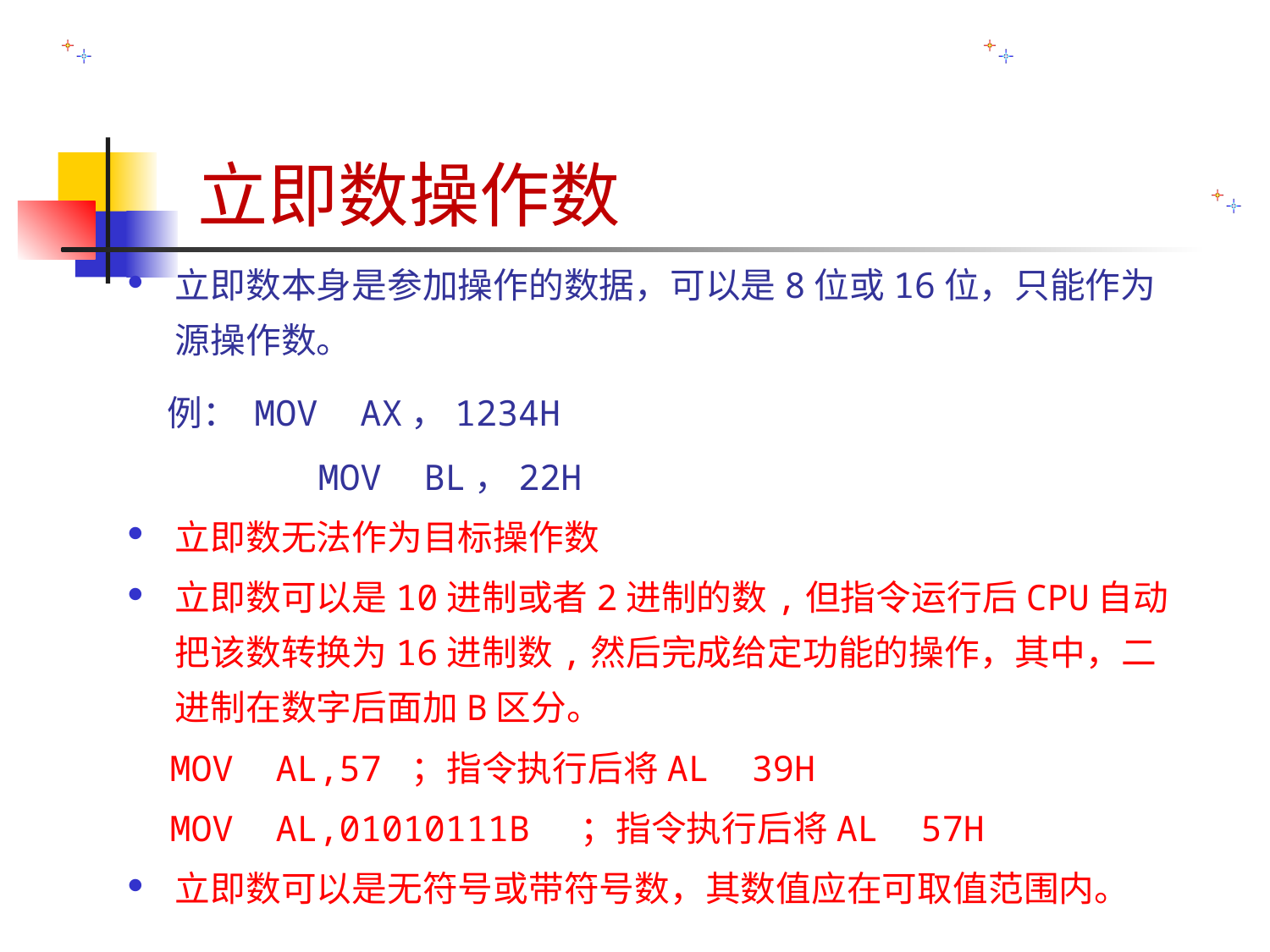

# 立即数操作数
立即数本身是参加操作的数据，可以是8位或16位，只能作为源操作数。
    例： MOV  AX，1234H
         MOV  BL，22H
立即数无法作为目标操作数
立即数可以是10进制或者2进制的数,但指令运行后CPU自动把该数转换为16进制数,然后完成给定功能的操作，其中，二进制在数字后面加B区分。
  MOV  AL,57 ；指令执行后将AL  39H
  MOV  AL,01010111B  ；指令执行后将AL  57H
立即数可以是无符号或带符号数，其数值应在可取值范围内。